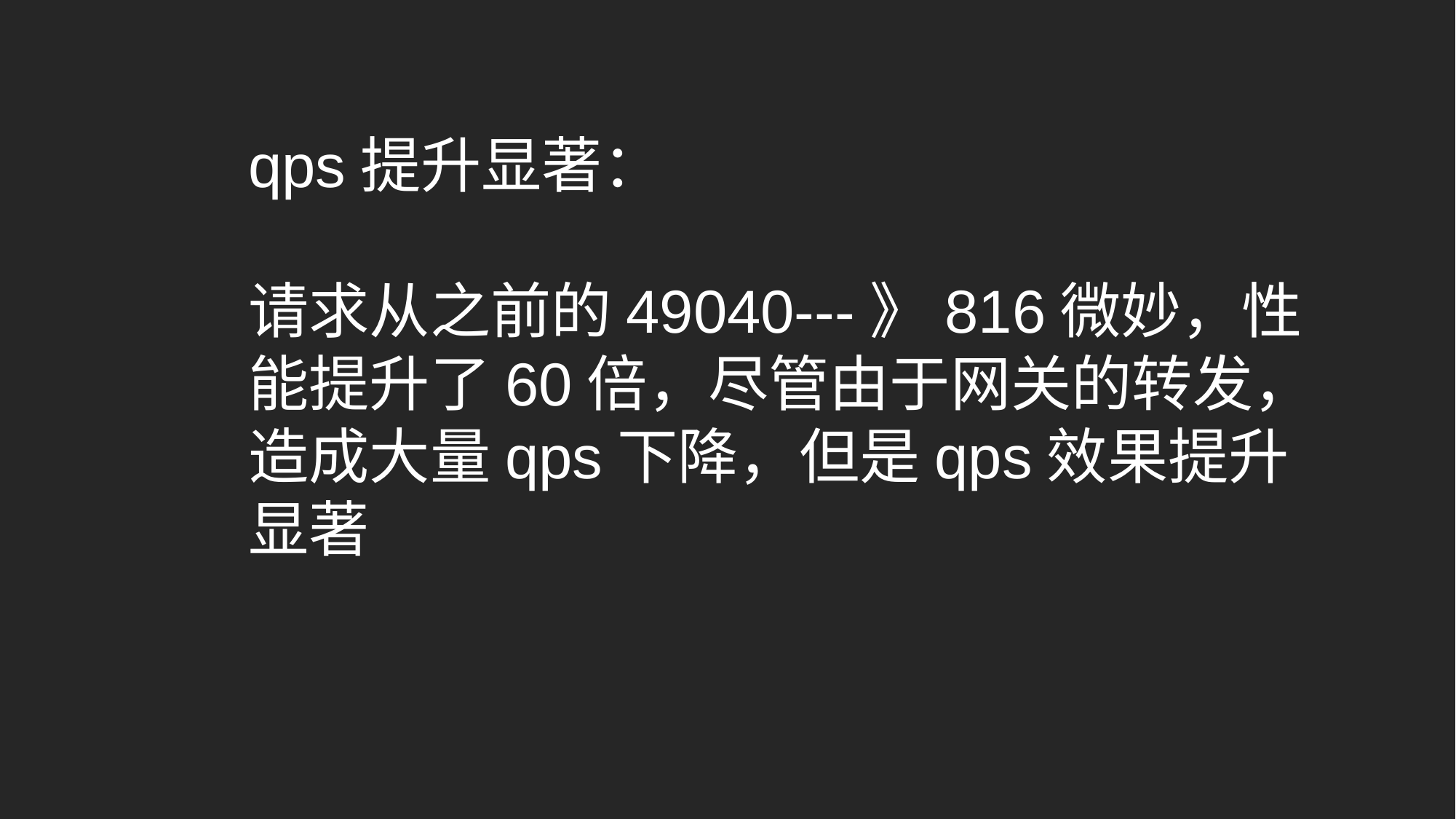

qps提升显著：

请求从之前的49040---》816微妙，性能提升了60倍，尽管由于网关的转发，造成大量qps下降，但是qps效果提升显著